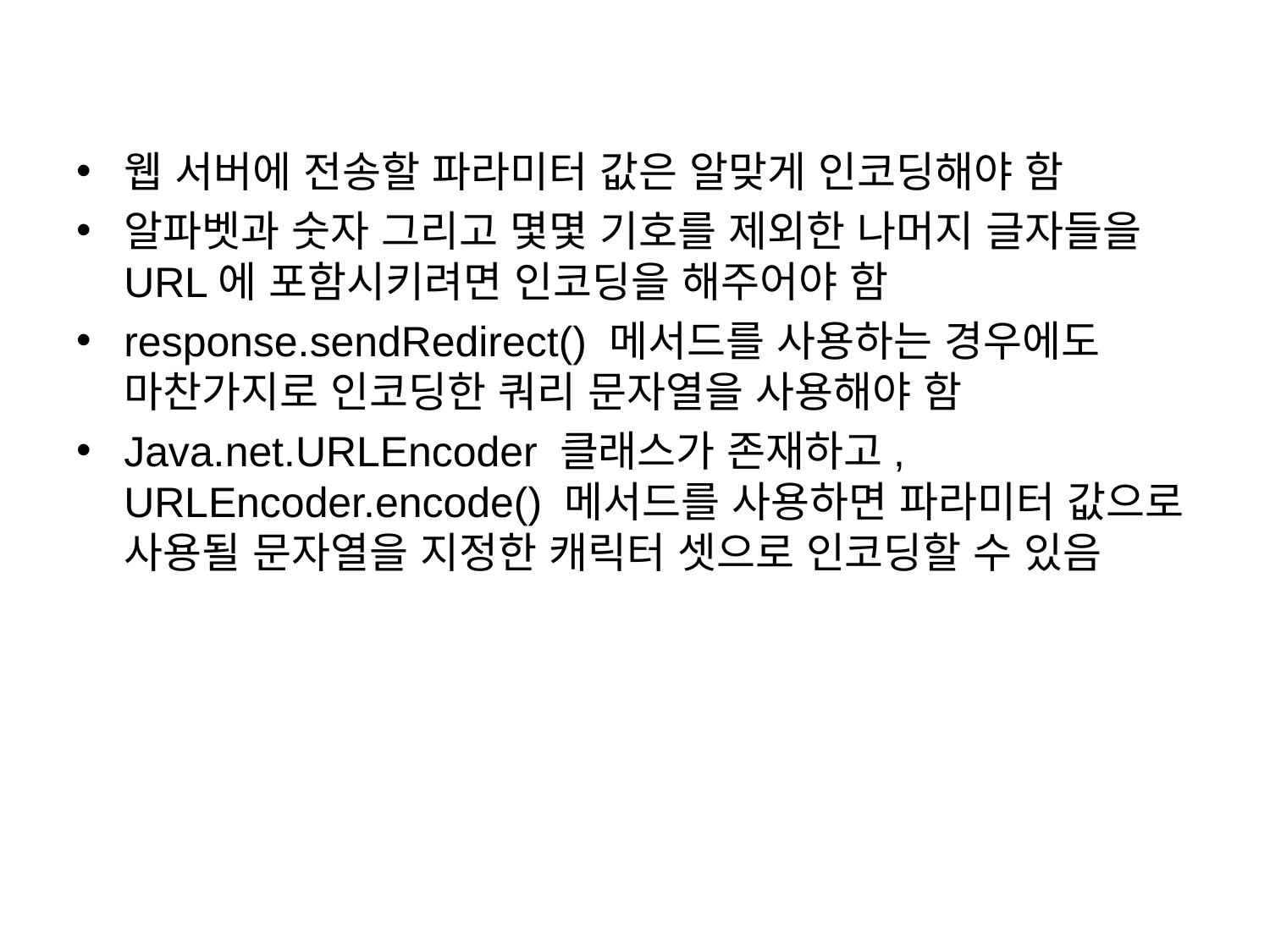

#
웹 서버에 전송할 파라미터 값은 알맞게 인코딩해야 함
알파벳과 숫자 그리고 몇몇 기호를 제외한 나머지 글자들을 URL에 포함시키려면 인코딩을 해주어야 함
response.sendRedirect() 메서드를 사용하는 경우에도 마찬가지로 인코딩한 쿼리 문자열을 사용해야 함
Java.net.URLEncoder 클래스가 존재하고, URLEncoder.encode() 메서드를 사용하면 파라미터 값으로 사용될 문자열을 지정한 캐릭터 셋으로 인코딩할 수 있음